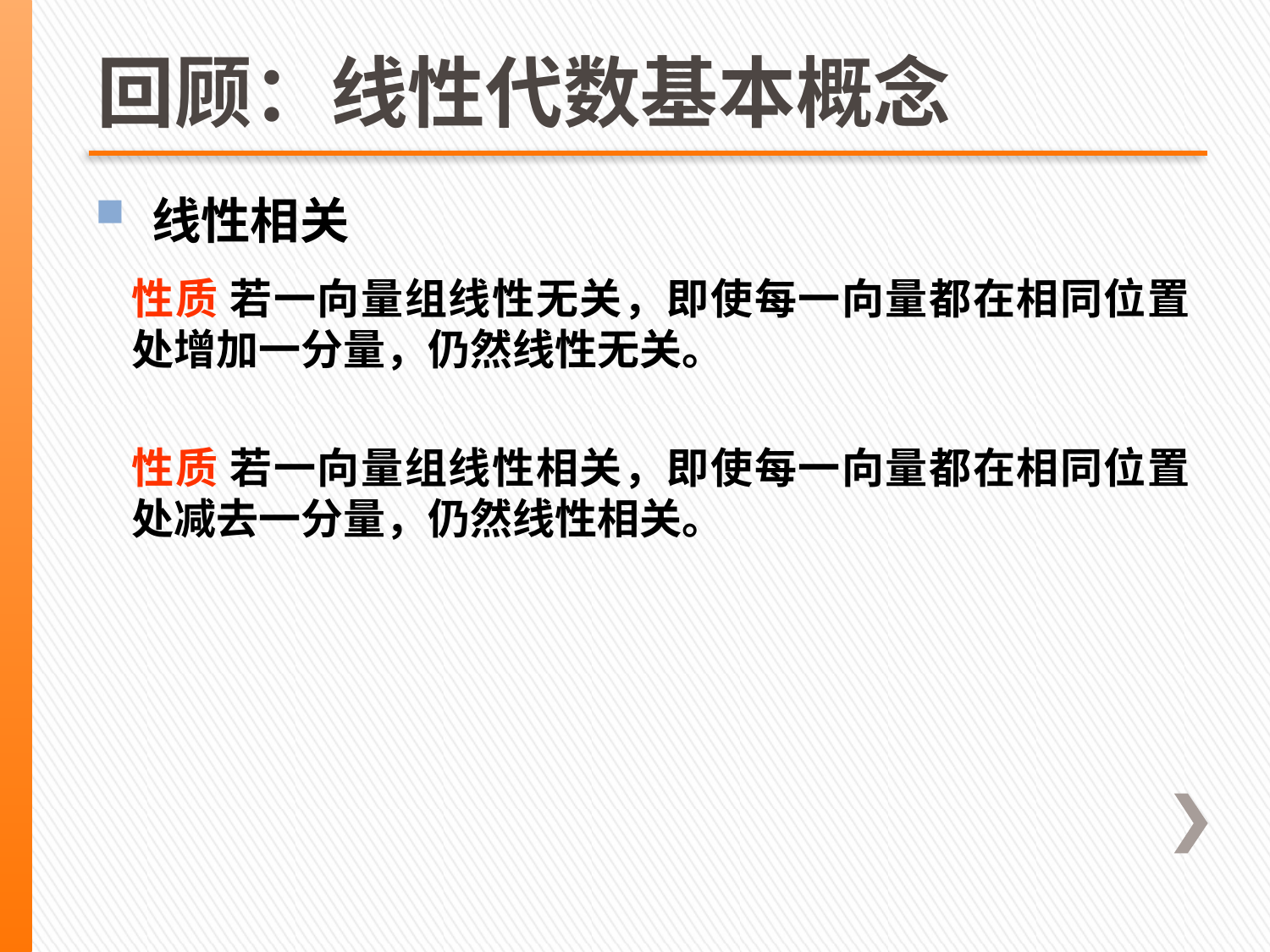

# 回顾：线性代数基本概念
 线性相关
性质 若一向量组线性无关，即使每一向量都在相同位置处增加一分量，仍然线性无关。

性质 若一向量组线性相关，即使每一向量都在相同位置处减去一分量，仍然线性相关。